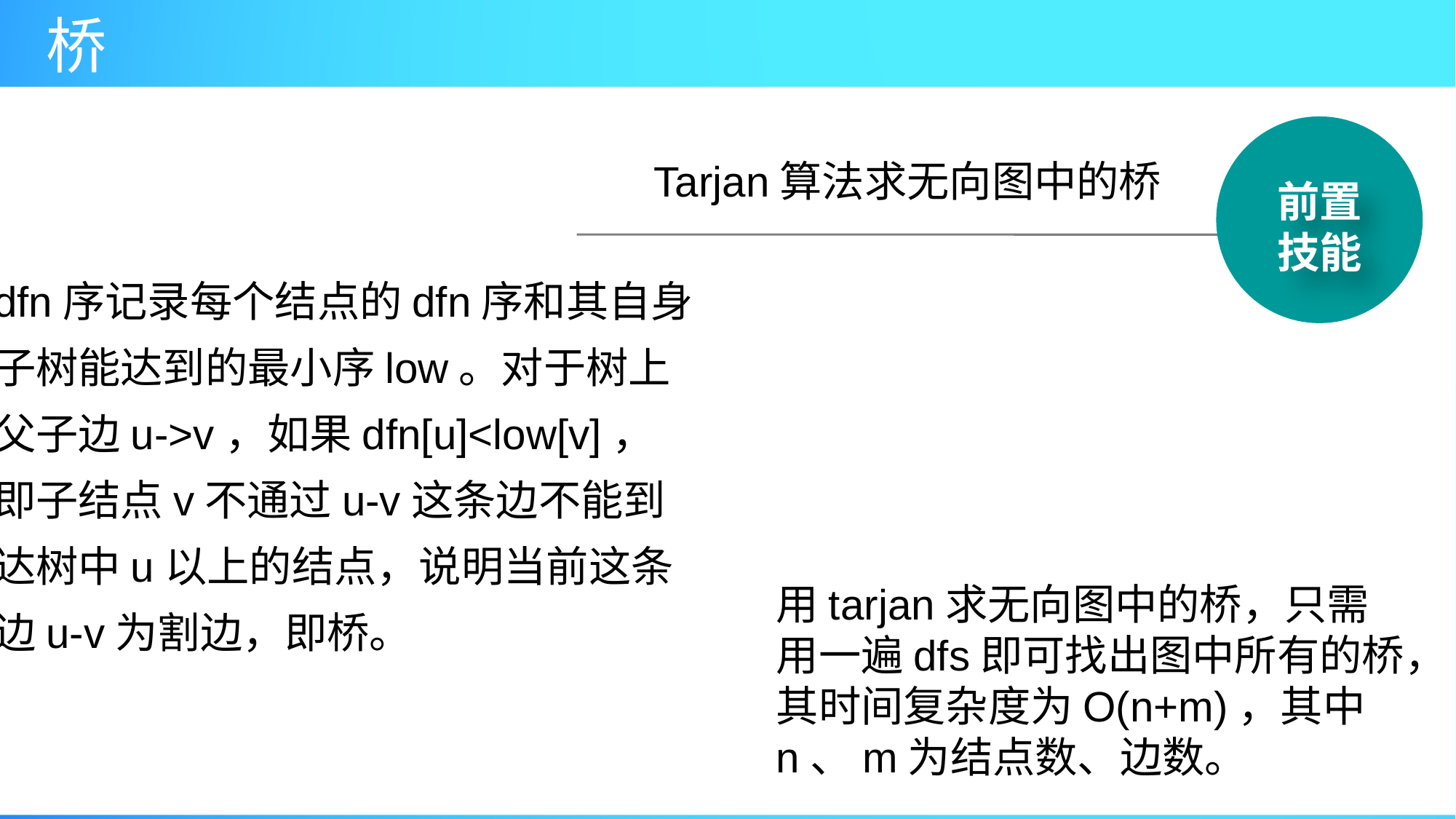

前置
技能
Tarjan算法求无向图中的桥
dfn序记录每个结点的dfn序和其自身子树能达到的最小序low。对于树上父子边u->v，如果dfn[u]<low[v]，即子结点v不通过u-v这条边不能到达树中u以上的结点，说明当前这条边u-v为割边，即桥。
用tarjan求无向图中的桥，只需用一遍dfs即可找出图中所有的桥，其时间复杂度为O(n+m)，其中n、m为结点数、边数。